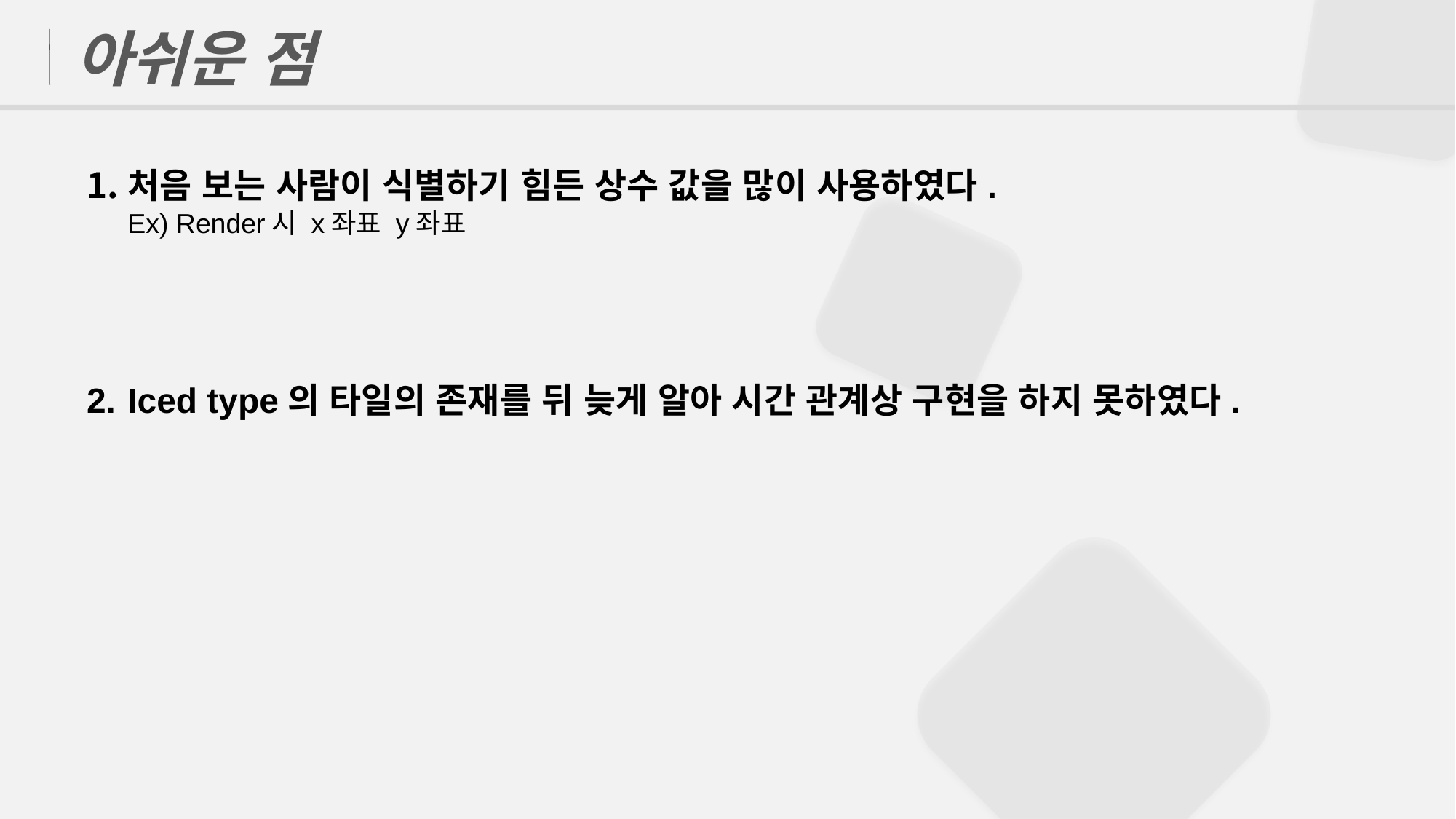

아쉬운 점

처음 보는 사람이 식별하기 힘든 상수 값을 많이 사용하였다.
Ex) Render시 x좌표 y좌표

Iced type의 타일의 존재를 뒤 늦게 알아 시간 관계상 구현을 하지 못하였다.